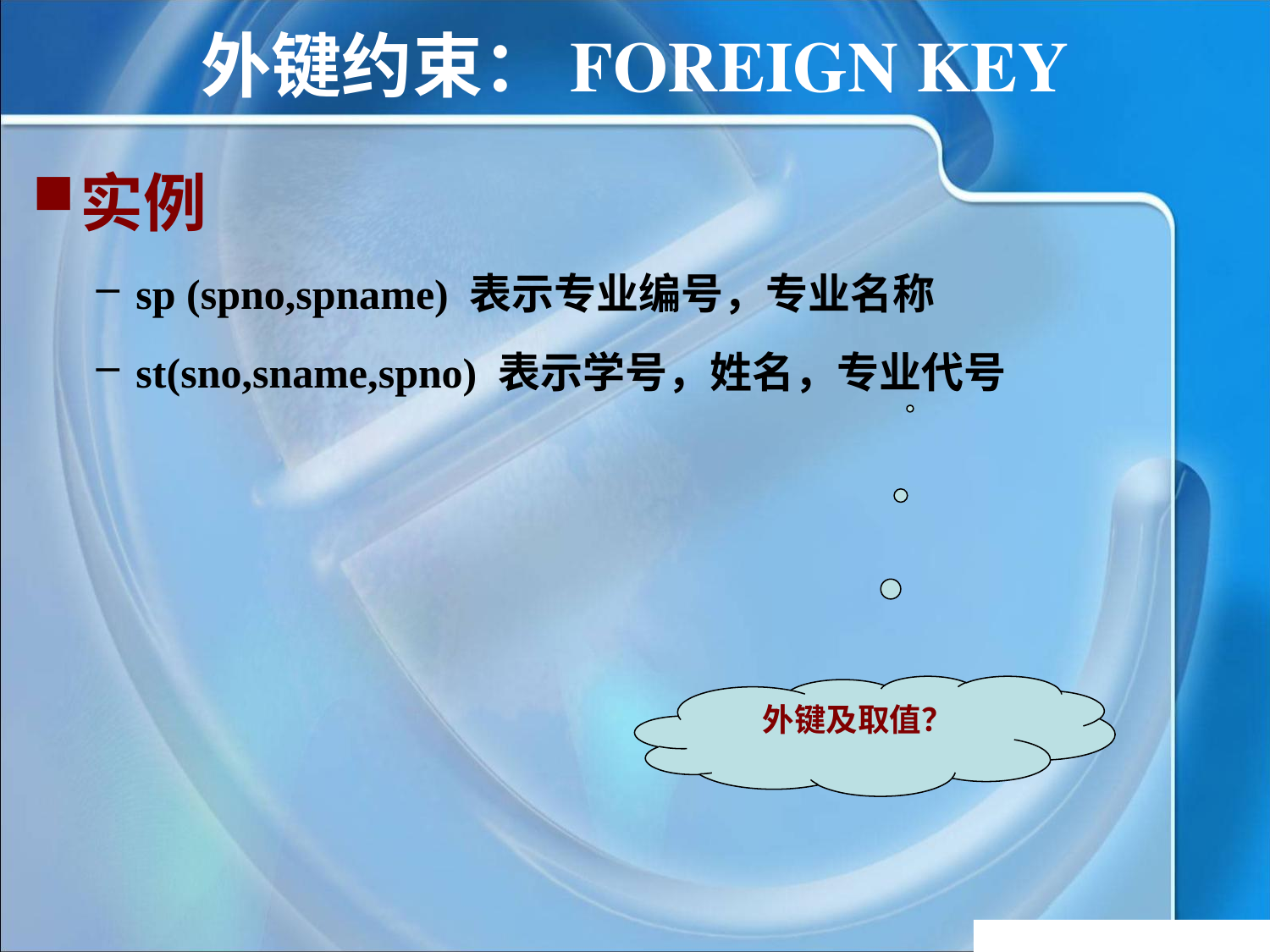

# 外键约束：FOREIGN KEY
实例
sp (spno,spname) 表示专业编号，专业名称
st(sno,sname,spno) 表示学号，姓名，专业代号
外键及取值？
29